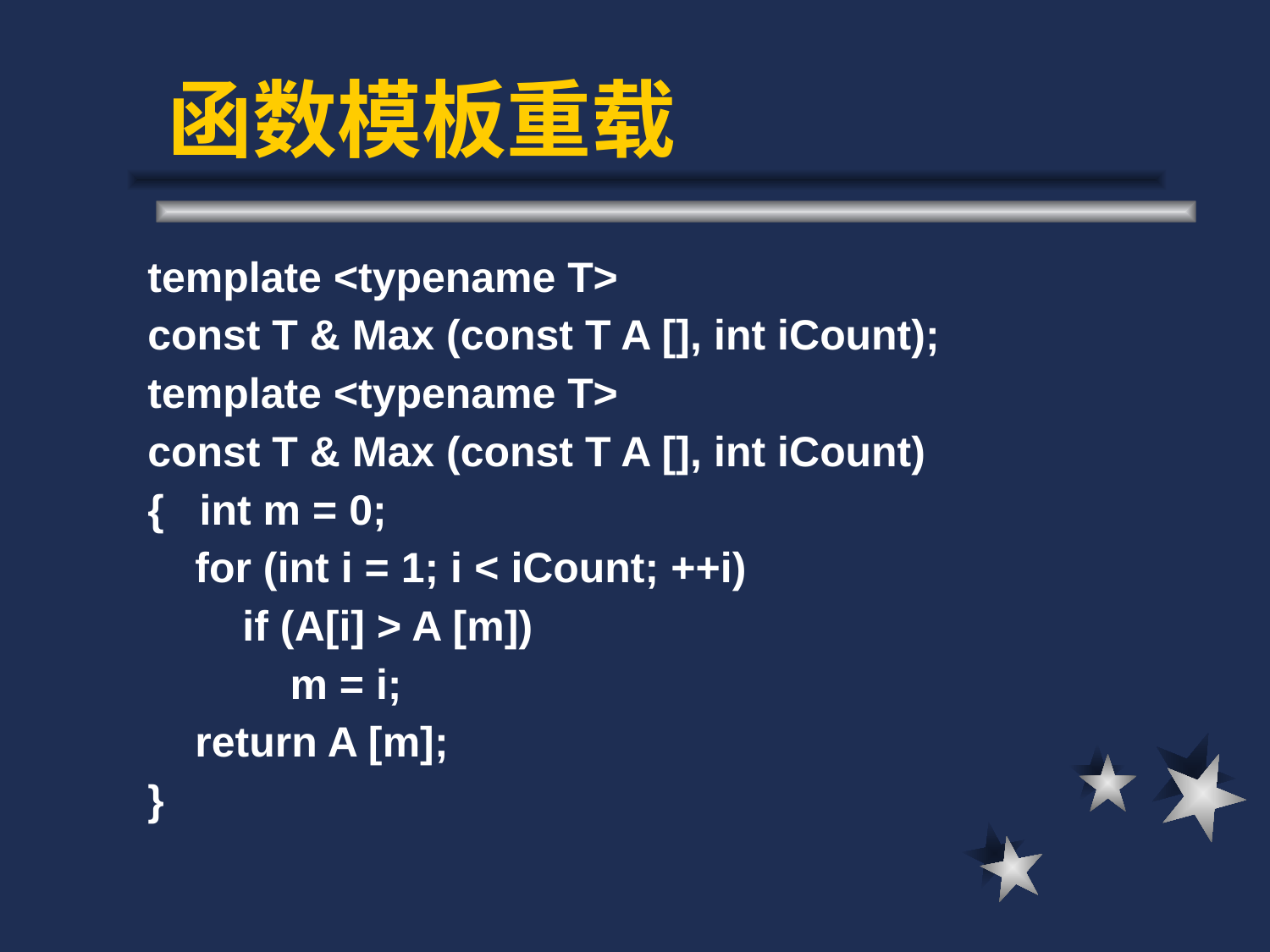

# 函数模板重载
template <typename T>
const T & Max (const T A [], int iCount);
template <typename T>
const T & Max (const T A [], int iCount)
{   int m = 0;
    for (int i = 1; i < iCount; ++i)
        if (A[i] > A [m])
            m = i;
    return A [m];
}